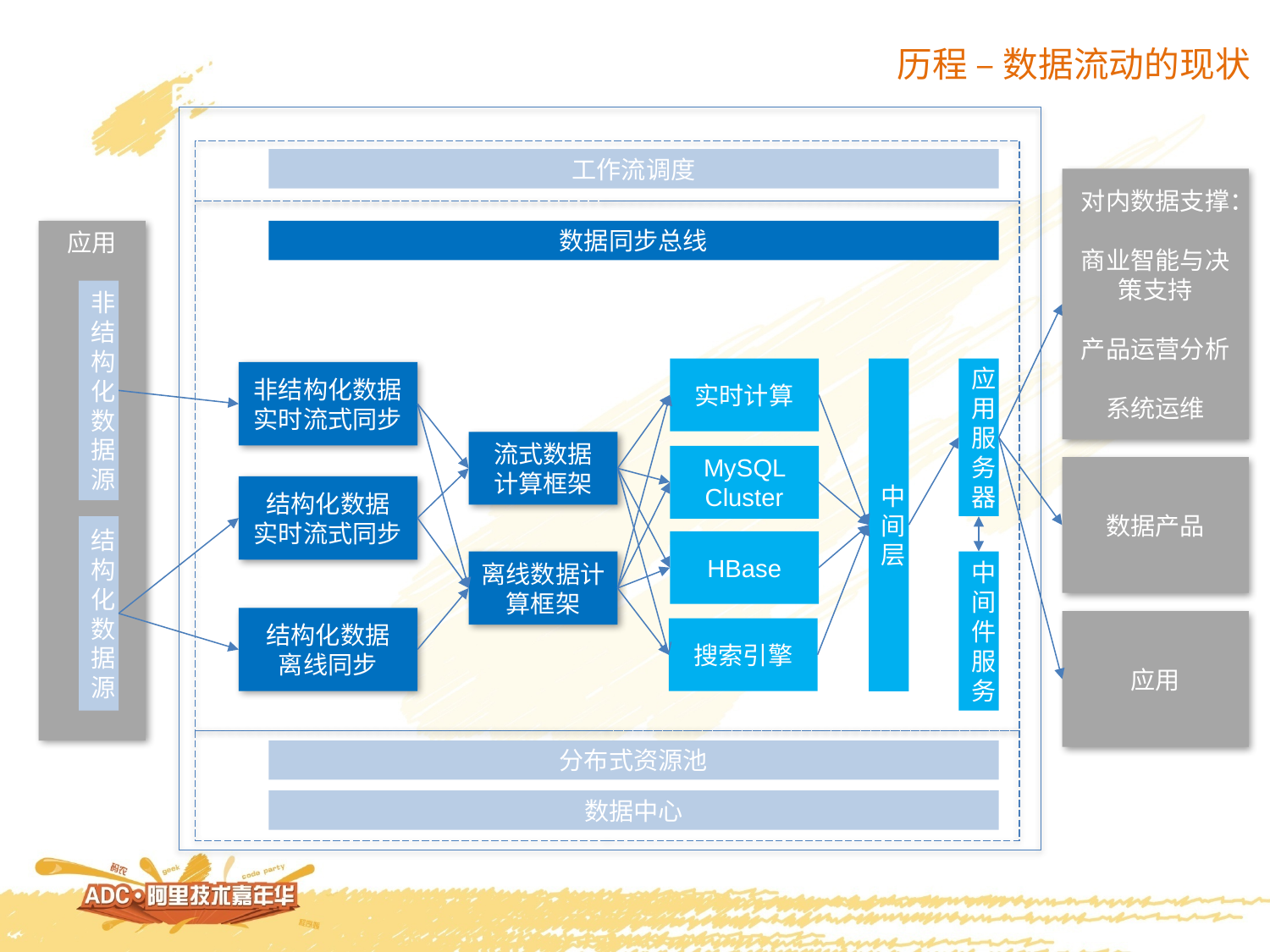

历程 – 数据流动的现状

工作流调度
对内数据支撑：

商业智能与决策支持

产品运营分析

系统运维

应用
数据同步总线
非结构化数据源
实时计算
中间层
应用服务器
非结构化数据
实时流式同步
流式数据
计算框架
MySQL Cluster
数据产品
结构化数据
实时流式同步
结构化数据源
HBase
离线数据计算框架
中间件服务
结构化数据
离线同步
应用
搜索引擎

分布式资源池
数据中心